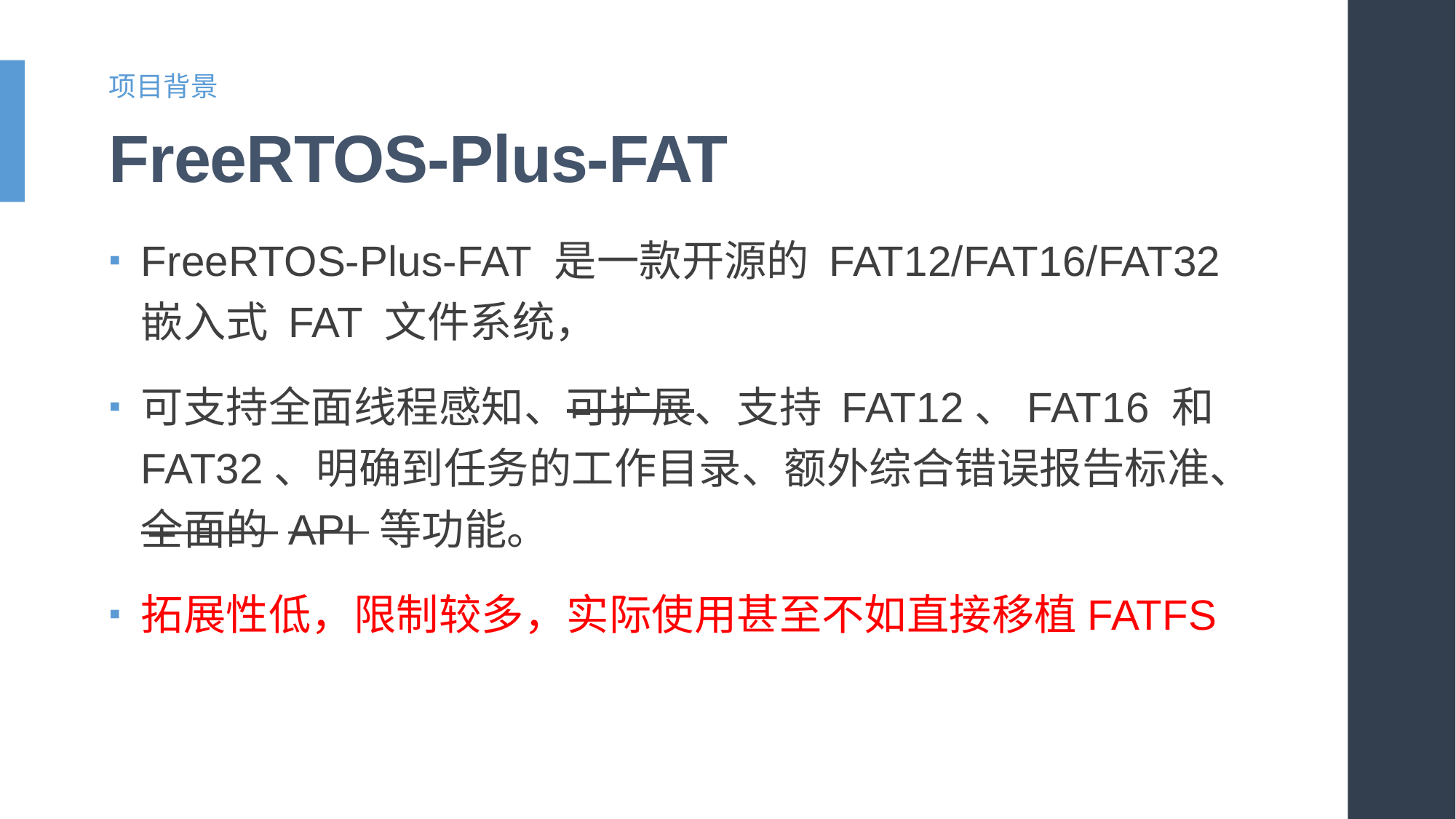

项目背景
# FreeRTOS-Plus-FAT
FreeRTOS-Plus-FAT 是一款开源的 FAT12/FAT16/FAT32     嵌入式 FAT 文件系统，
可支持全面线程感知、可扩展、支持 FAT12、FAT16 和 FAT32、明确到任务的工作目录、额外综合错误报告标准、  全面的 API 等功能。
拓展性低，限制较多，实际使用甚至不如直接移植FATFS